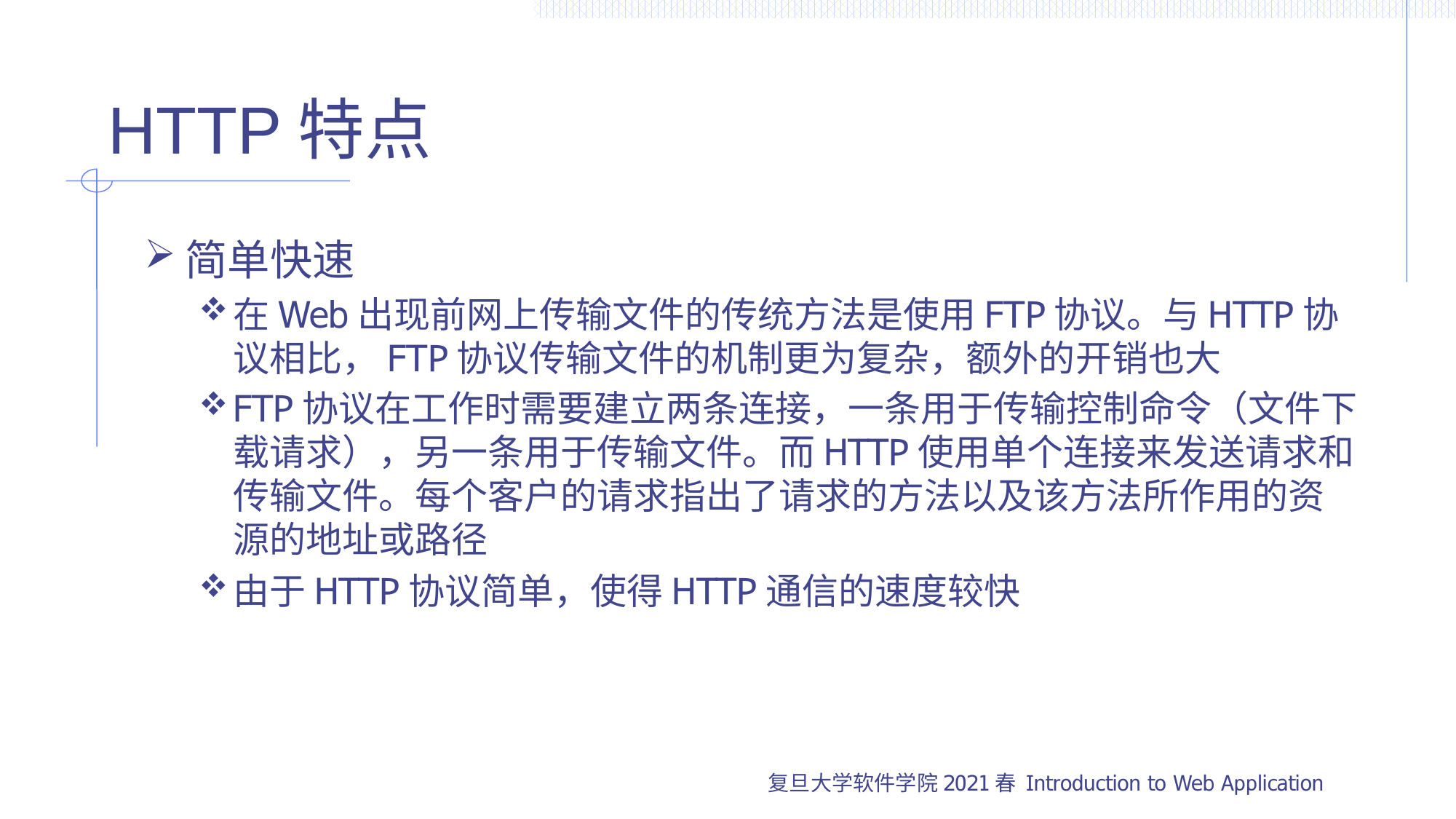

# HTTP特点
简单快速
在Web出现前网上传输文件的传统方法是使用FTP协议。与HTTP协议相比，FTP协议传输文件的机制更为复杂，额外的开销也大
FTP协议在工作时需要建立两条连接，一条用于传输控制命令（文件下载请求），另一条用于传输文件。而HTTP使用单个连接来发送请求和传输文件。每个客户的请求指出了请求的方法以及该方法所作用的资源的地址或路径
由于HTTP协议简单，使得HTTP通信的速度较快